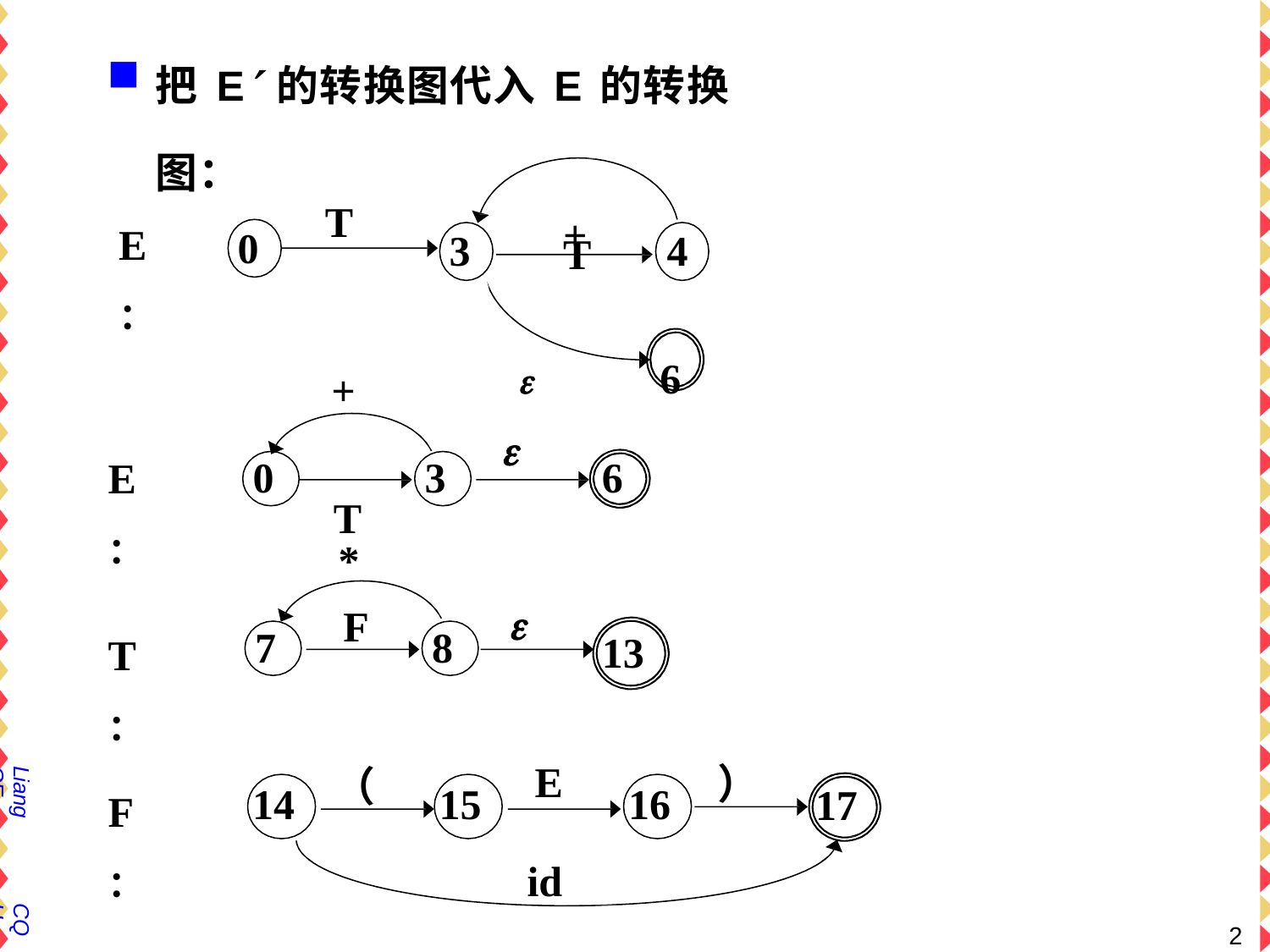

把E′的转换图代入E的转换图：
T

T
+
E：
0

3	4

ε	6
+  T

ε

0
3
6
E：

*

ε
F

7
8

13
T：

E
）
（
Liang GE

14
15
16
17
F：

id
CQU
22